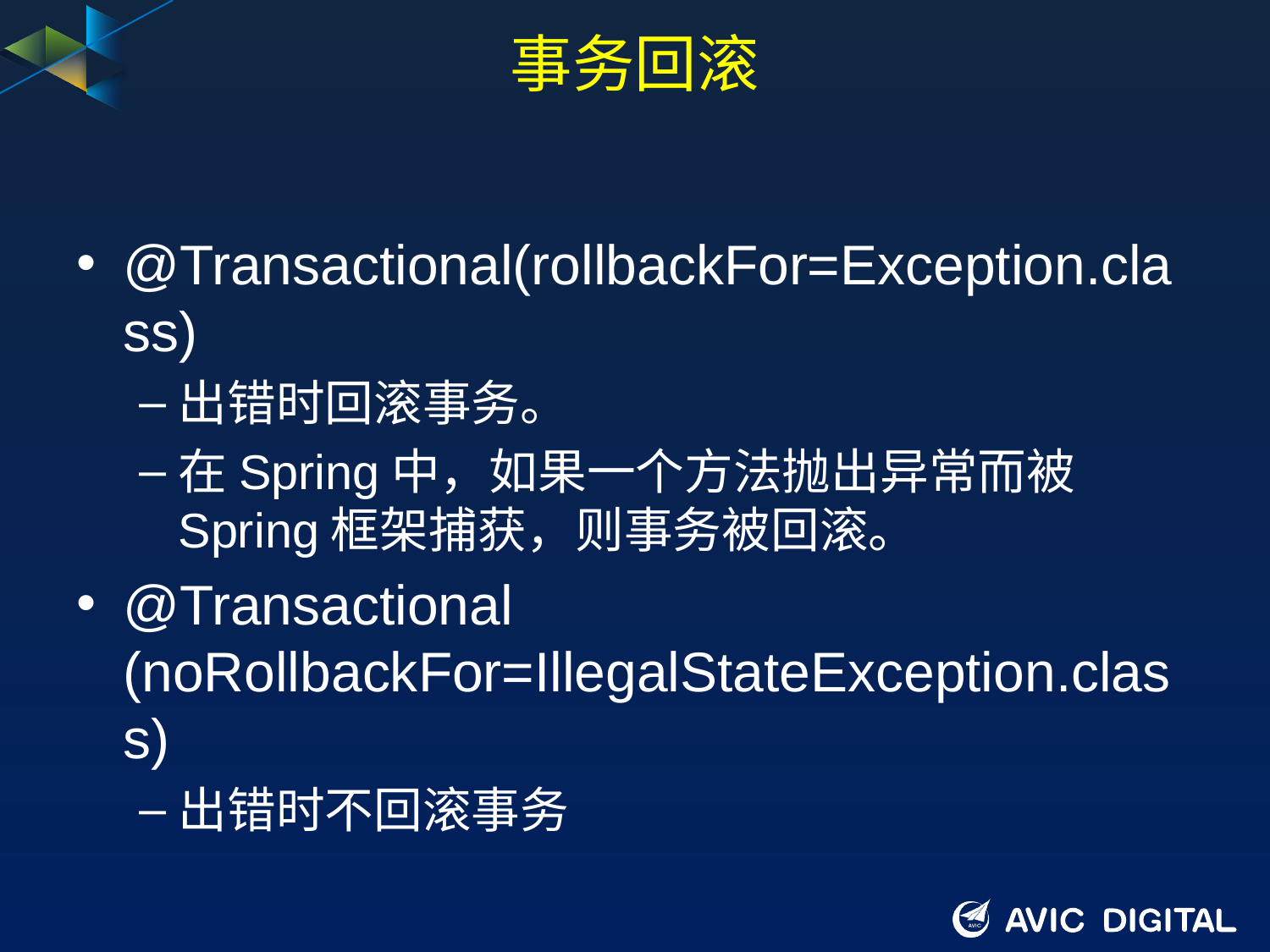

# 事务回滚
@Transactional(rollbackFor=Exception.class)
出错时回滚事务。
在Spring中，如果一个方法抛出异常而被Spring框架捕获，则事务被回滚。
@Transactional (noRollbackFor=IllegalStateException.class)
出错时不回滚事务